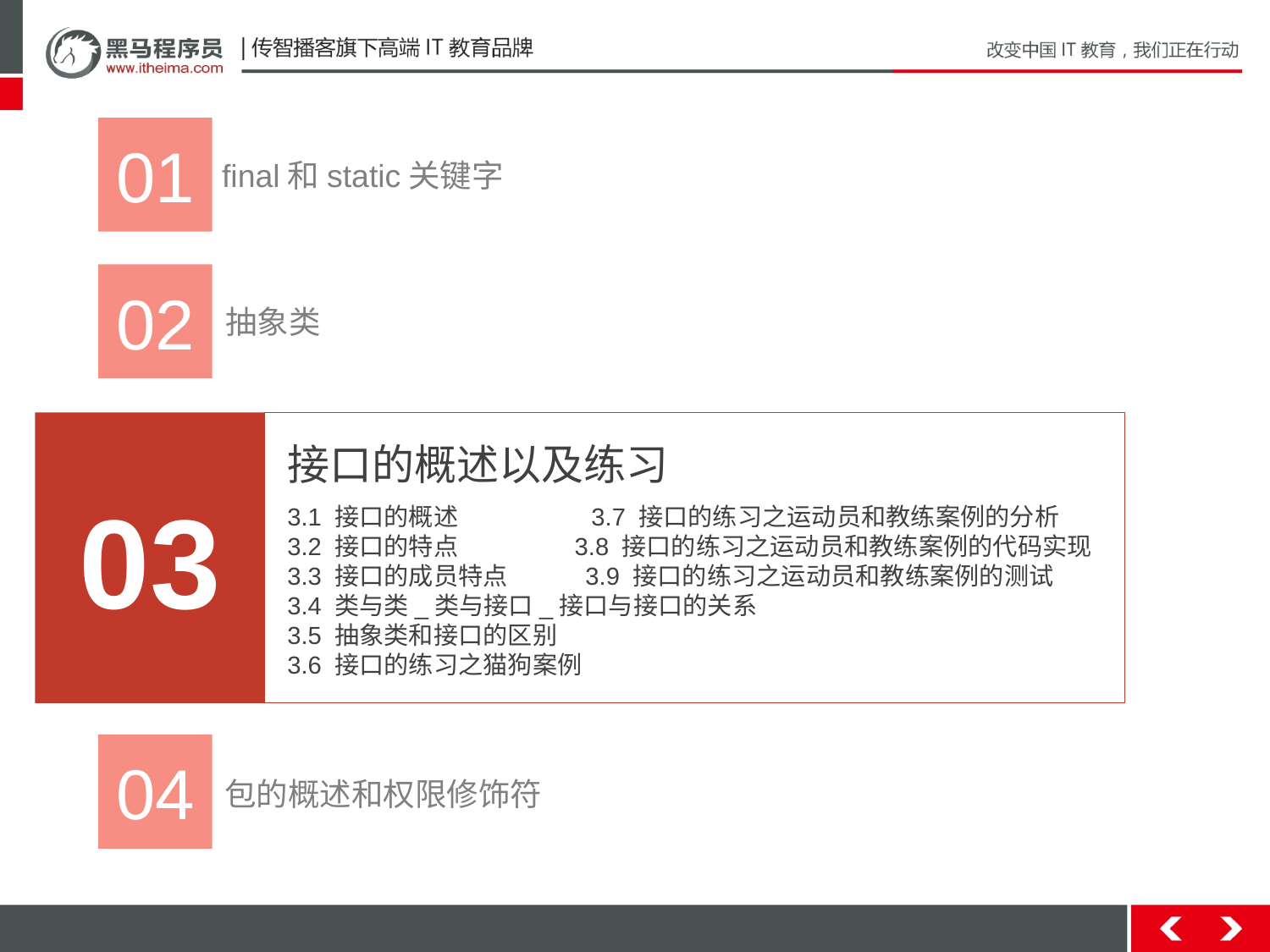

01
final和static关键字
02
抽象类
03

接口的概述以及练习

3.1 接口的概述	        3.7 接口的练习之运动员和教练案例的分析
3.2 接口的特点                    3.8 接口的练习之运动员和教练案例的代码实现
3.3 接口的成员特点             3.9 接口的练习之运动员和教练案例的测试
3.4 类与类_类与接口_接口与接口的关系
3.5 抽象类和接口的区别
3.6 接口的练习之猫狗案例

04
包的概述和权限修饰符